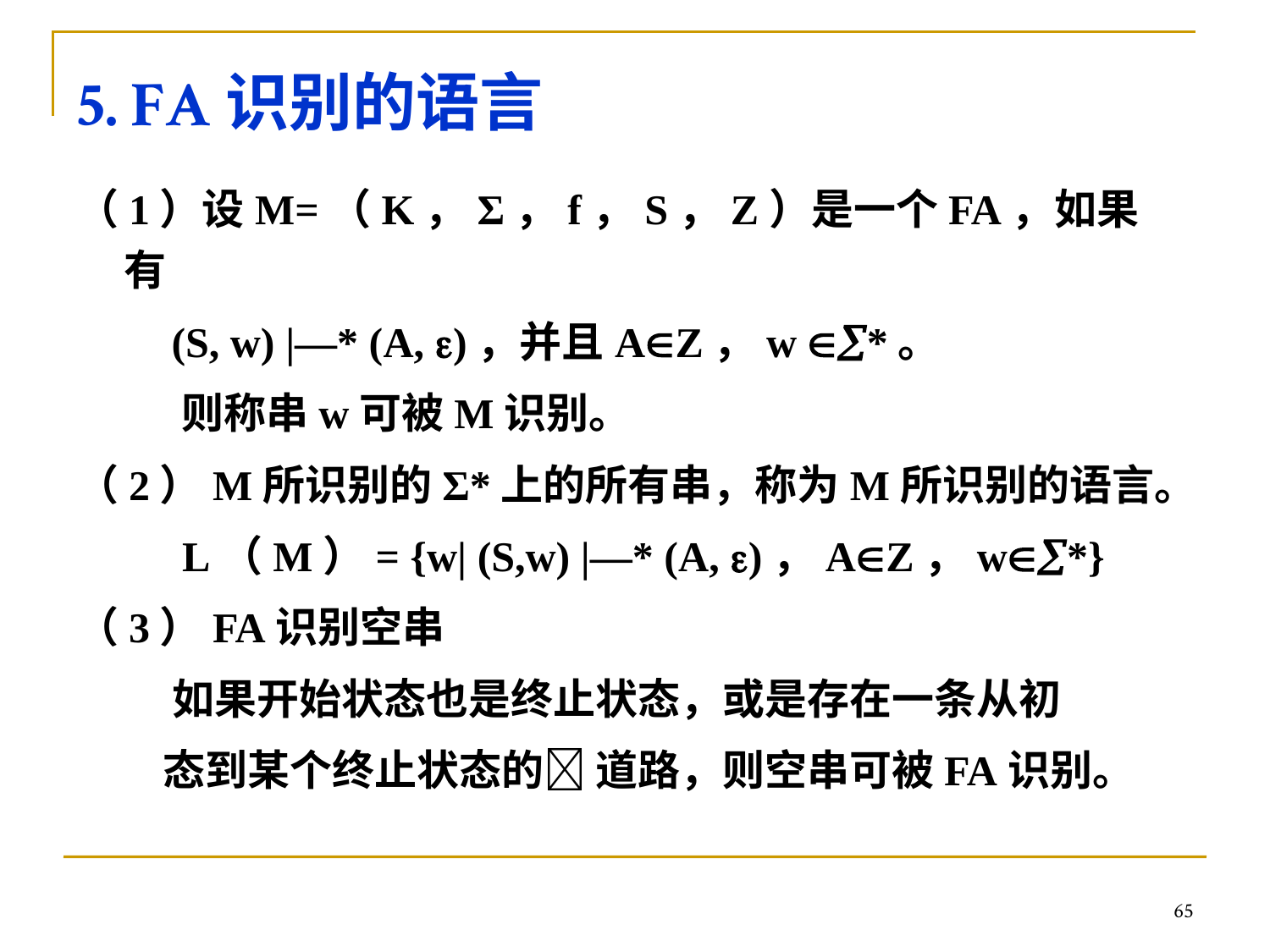

# 5. FA识别的语言
（1）设M=（K，Σ，f，S，Z）是一个FA，如果有
         (S, w) |—* (A, ε)，并且A∈Z，w ∈∑*。
          则称串w可被M识别。
（2）M所识别的Σ*上的所有串，称为M所识别的语言。
          L（M）= {w| (S,w) |—* (A, ε)，A∈Z，w∈∑*}
（3）FA识别空串
	    如果开始状态也是终止状态，或是存在一条从初
        态到某个终止状态的ε 道路，则空串可被FA识别。
65